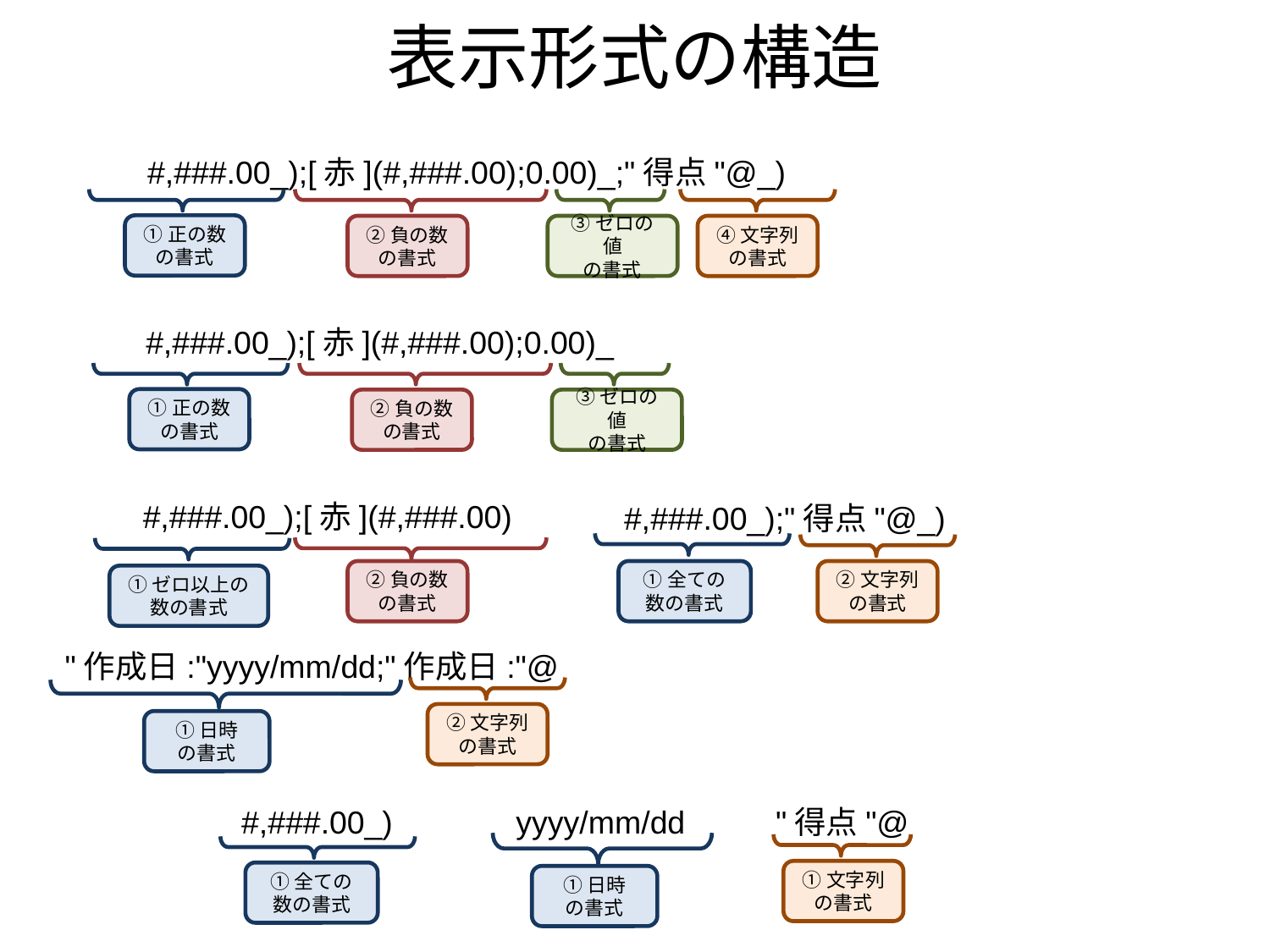

# 表示形式の構造

#,###.00_);[赤](#,###.00);0.00)_;"得点"@_)
①正の数
の書式
②負の数
の書式
③ゼロの値
の書式
④文字列
の書式

#,###.00_);[赤](#,###.00);0.00)_

①正の数
の書式
②負の数
の書式
③ゼロの値
の書式

#,###.00_);[赤](#,###.00)
#,###.00_);"得点"@_)

②負の数
の書式
①全ての
数の書式
②文字列
の書式
①ゼロ以上の数の書式

"作成日:"yyyy/mm/dd;"作成日:"@
②文字列
の書式
①日時
の書式

#,###.00_)
yyyy/mm/dd
"得点"@
①文字列
の書式
①全ての
数の書式
①日時
の書式